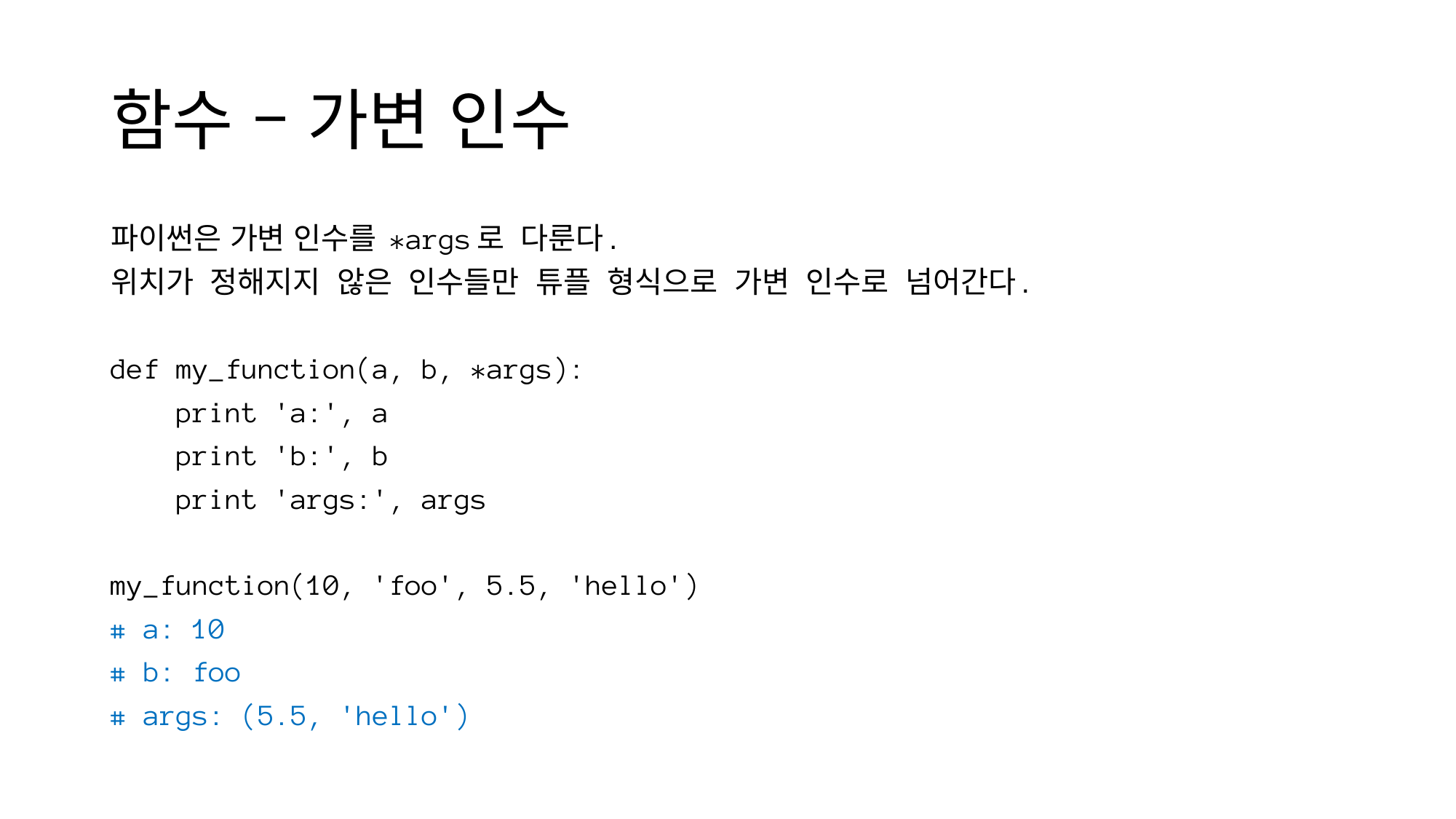

# 함수 – 가변 인수
파이썬은 가변 인수를 *args로 다룬다.
위치가 정해지지 않은 인수들만 튜플 형식으로 가변 인수로 넘어간다.

def my_function(a, b, *args):
    print 'a:', a
    print 'b:', b
    print 'args:', args

my_function(10, 'foo', 5.5, 'hello')
# a: 10
# b: foo
# args: (5.5, 'hello')